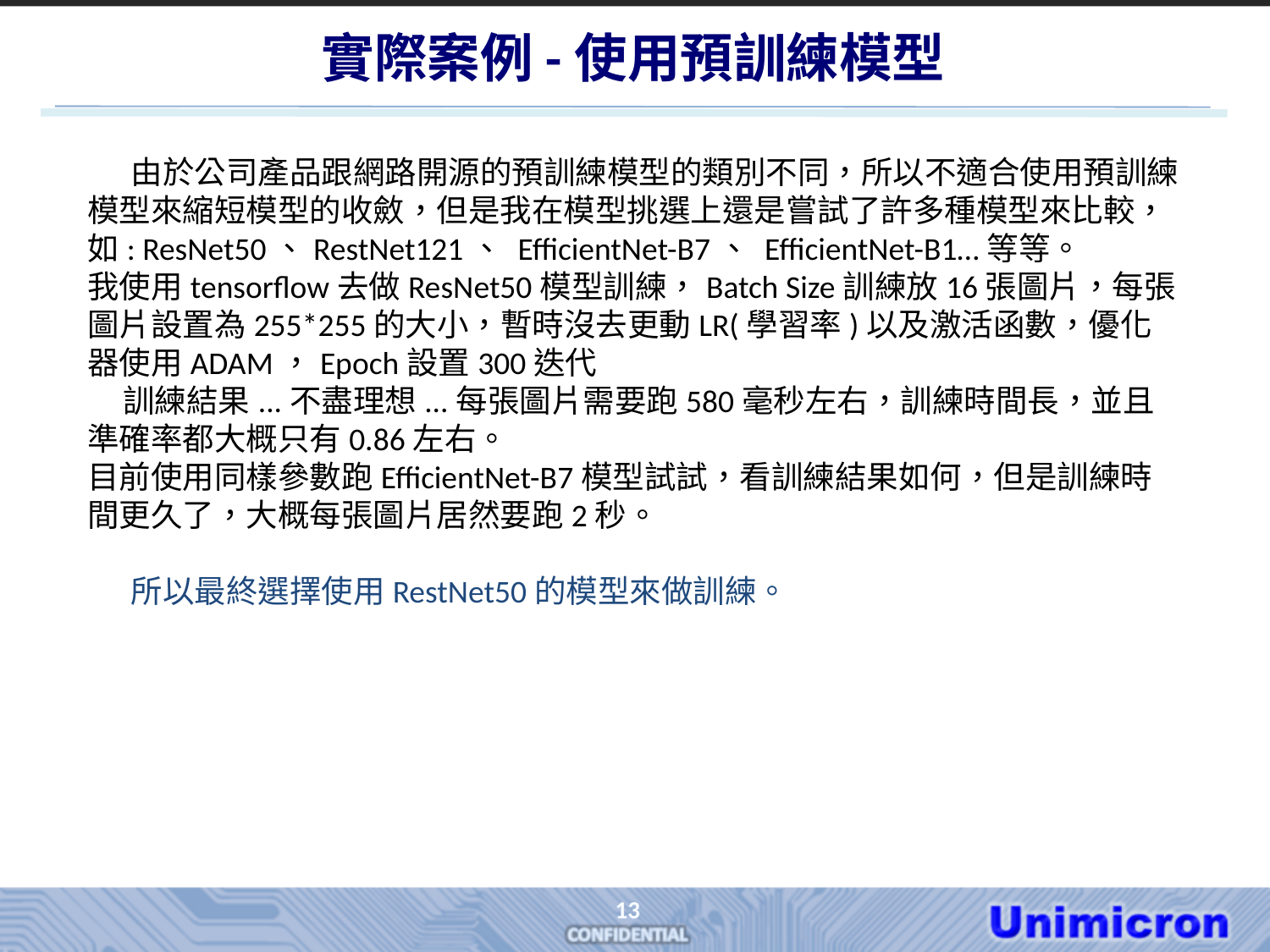

# 實際案例-使用預訓練模型
     由於公司產品跟網路開源的預訓練模型的類別不同，所以不適合使用預訓練模型來縮短模型的收斂，但是我在模型挑選上還是嘗試了許多種模型來比較，如: ResNet50、RestNet121、 EfficientNet-B7、 EfficientNet-B1…等等。
我使用tensorflow去做ResNet50模型訓練，Batch Size訓練放16張圖片，每張圖片設置為255*255的大小，暫時沒去更動LR(學習率)以及激活函數，優化器使用ADAM，Epoch設置300迭代
     訓練結果...不盡理想...每張圖片需要跑580毫秒左右，訓練時間長，並且準確率都大概只有0.86左右。
目前使用同樣參數跑EfficientNet-B7模型試試，看訓練結果如何，但是訓練時間更久了，大概每張圖片居然要跑2秒。

     所以最終選擇使用RestNet50的模型來做訓練。
13